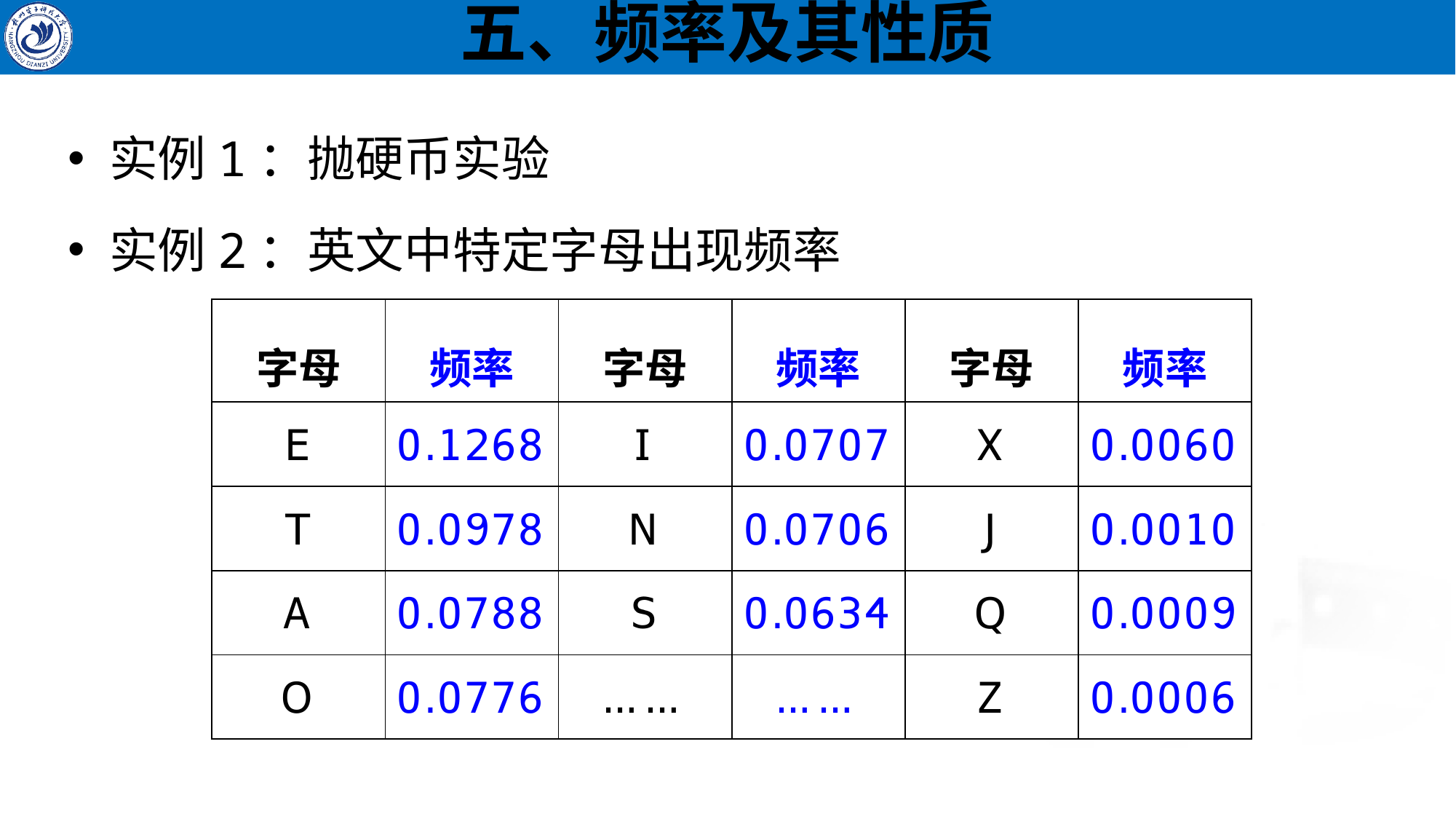

# 五、频率及其性质
实例1：抛硬币实验
实例2：英文中特定字母出现频率
| 字母 | 频率 | 字母 | 频率 | 字母 | 频率 |
| --- | --- | --- | --- | --- | --- |
| E | 0.1268 | I | 0.0707 | X | 0.0060 |
| T | 0.0978 | N | 0.0706 | J | 0.0010 |
| A | 0.0788 | S | 0.0634 | Q | 0.0009 |
| O | 0.0776 | …… | …… | Z | 0.0006 |